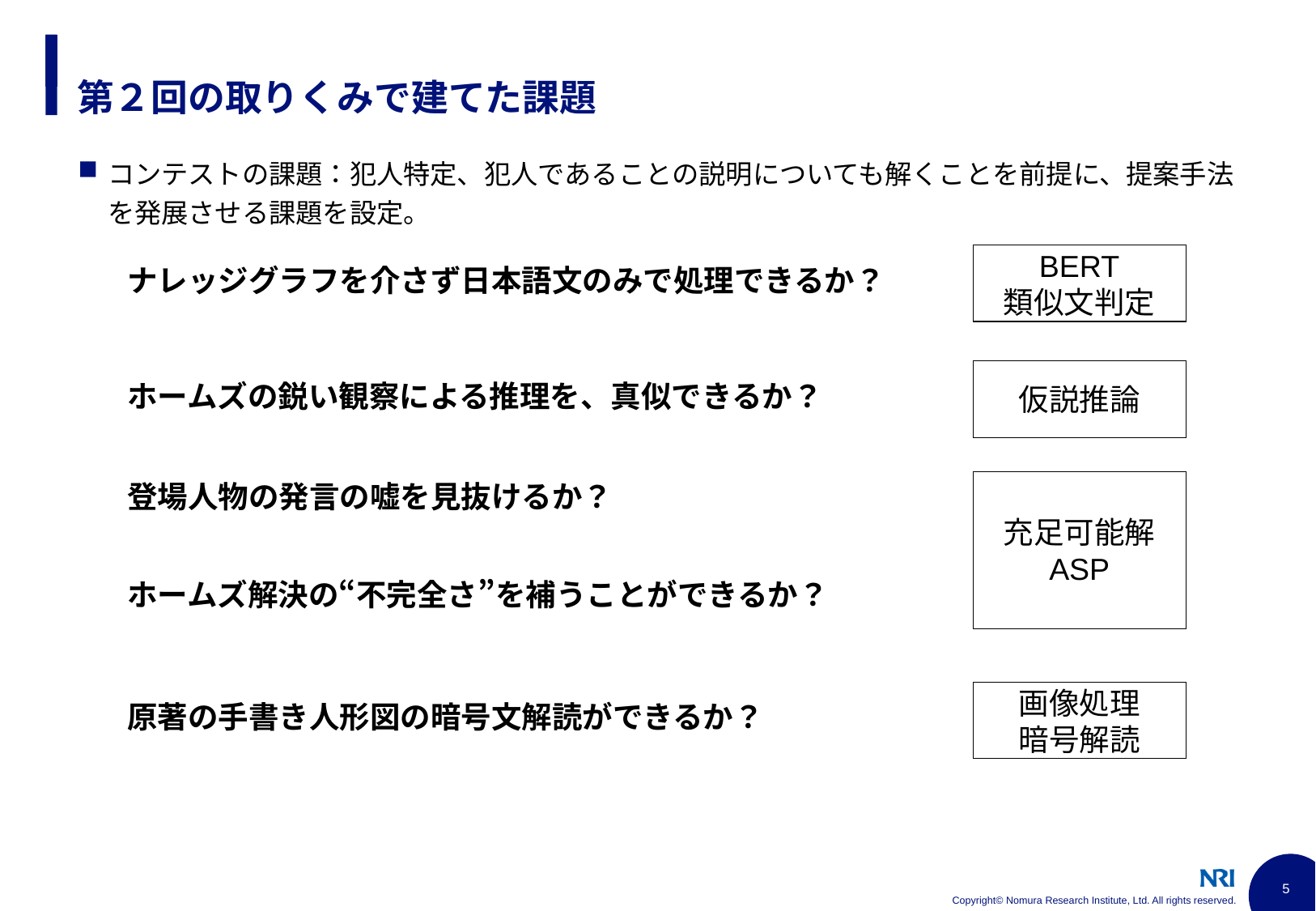

# 第２回の取りくみで建てた課題
コンテストの課題：犯人特定、犯人であることの説明についても解くことを前提に、提案手法を発展させる課題を設定。
BERT
類似文判定
ナレッジグラフを介さず日本語文のみで処理できるか？
仮説推論
ホームズの鋭い観察による推理を、真似できるか？
登場人物の発言の嘘を見抜けるか？
充足可能解
ASP
ホームズ解決の“不完全さ”を補うことができるか？
画像処理
暗号解読
原著の手書き人形図の暗号文解読ができるか？